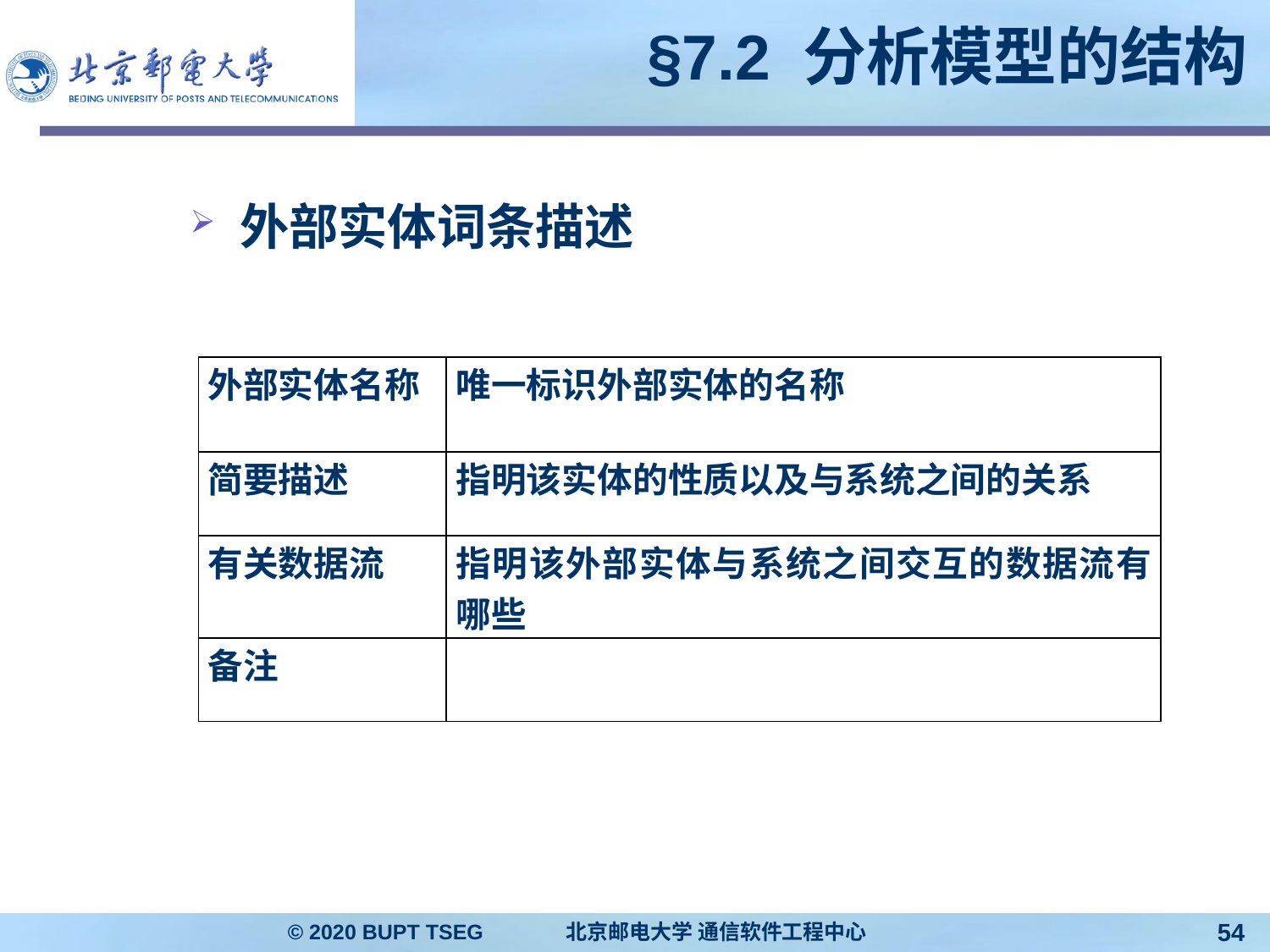

# §7.2 分析模型的结构
外部实体词条描述

| 外部实体名称 | 唯一标识外部实体的名称 |
| --- | --- |
| 简要描述 | 指明该实体的性质以及与系统之间的关系 |
| 有关数据流 | 指明该外部实体与系统之间交互的数据流有哪些 |
| 备注 |  |
© 2020 BUPT TSEG             北京邮电大学 通信软件工程中心